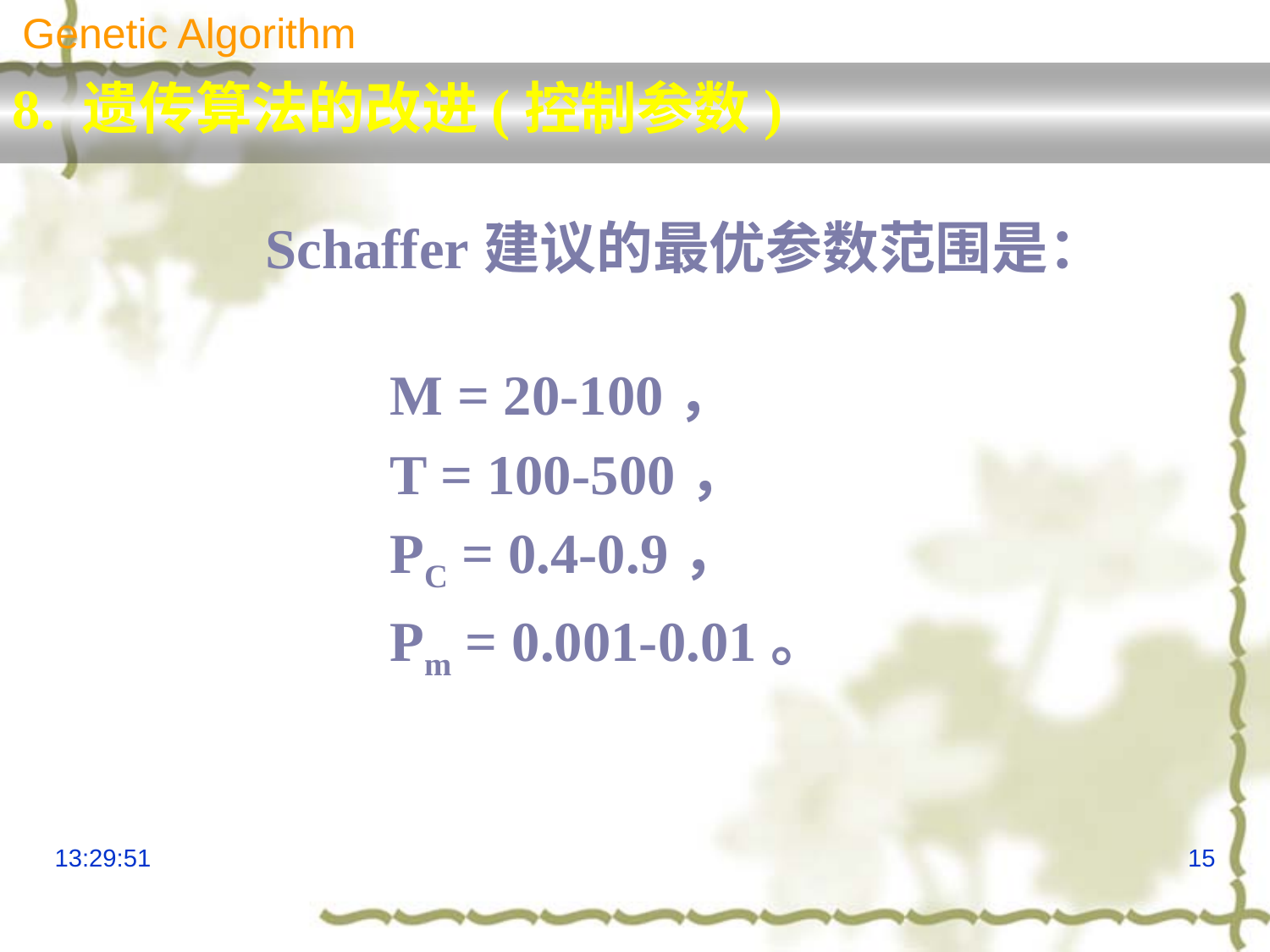

Genetic Algorithm
8. 遗传算法的改进(控制参数)
            Schaffer建议的最优参数范围是：
                      M = 20-100，
                      T = 100-500，
                      PC = 0.4-0.9，
                      Pm = 0.001-0.01。
13:29:51
15